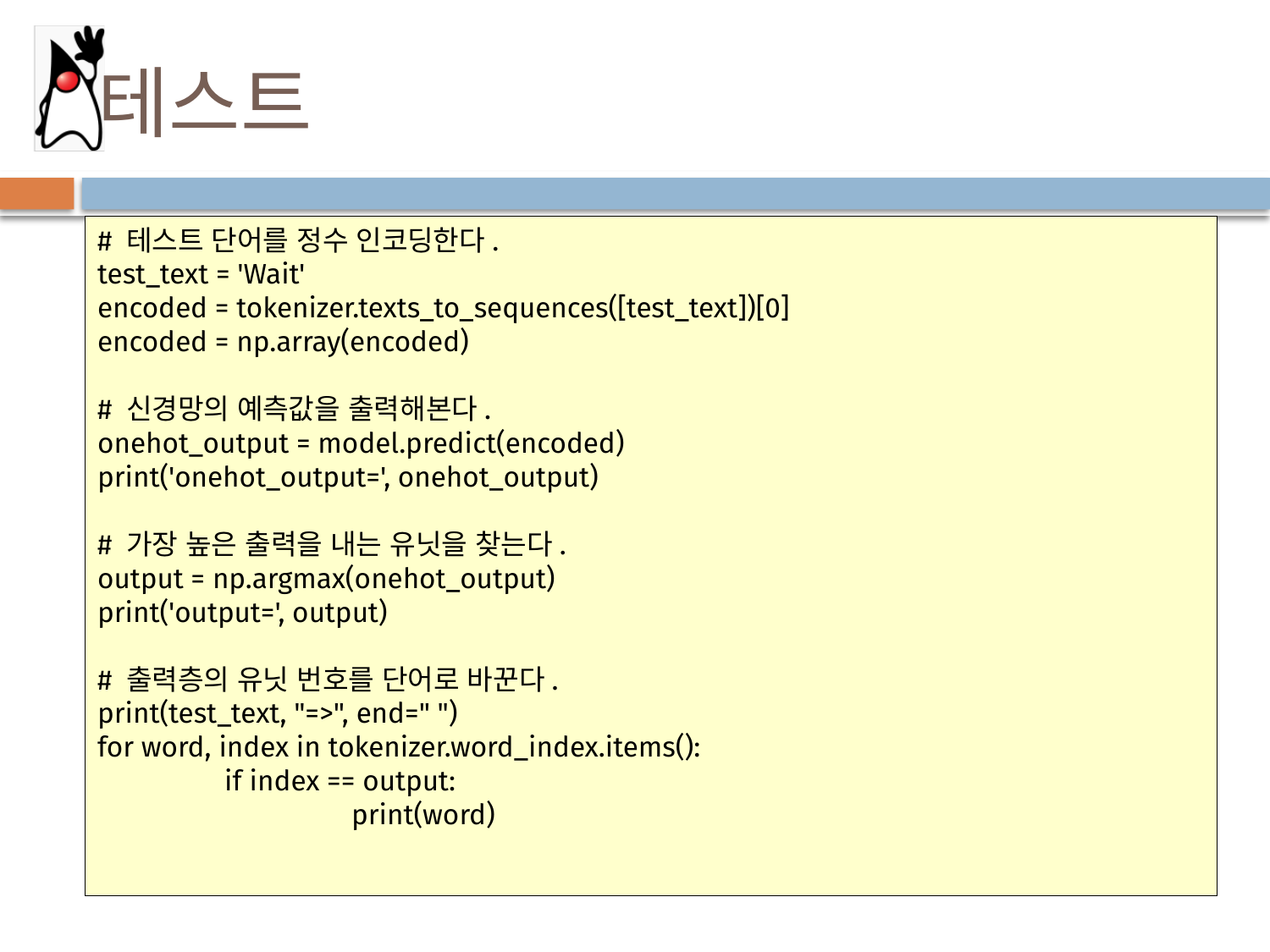

# 테스트
# 테스트 단어를 정수 인코딩한다.
test_text = 'Wait'
encoded = tokenizer.texts_to_sequences([test_text])[0]
encoded = np.array(encoded)

# 신경망의 예측값을 출력해본다.
onehot_output = model.predict(encoded)
print('onehot_output=', onehot_output)

# 가장 높은 출력을 내는 유닛을 찾는다.
output = np.argmax(onehot_output)
print('output=', output)

# 출력층의 유닛 번호를 단어로 바꾼다.
print(test_text, "=>", end=" ")
for word, index in tokenizer.word_index.items():
	if index == output:
		print(word)